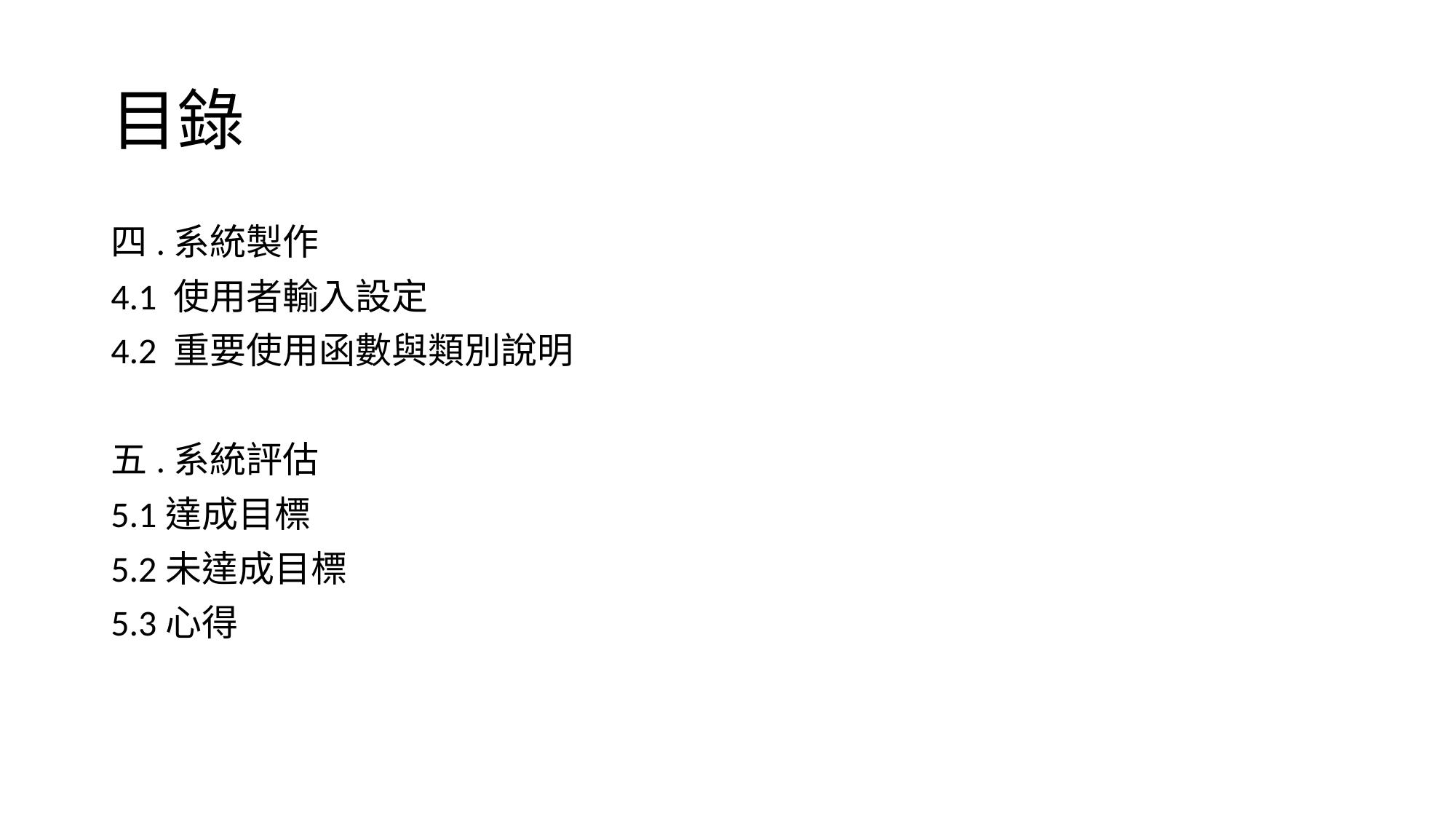

# 目錄
四.系統製作
4.1 使用者輸入設定
4.2 重要使用函數與類別說明

五.系統評估
5.1達成目標
5.2未達成目標
5.3心得